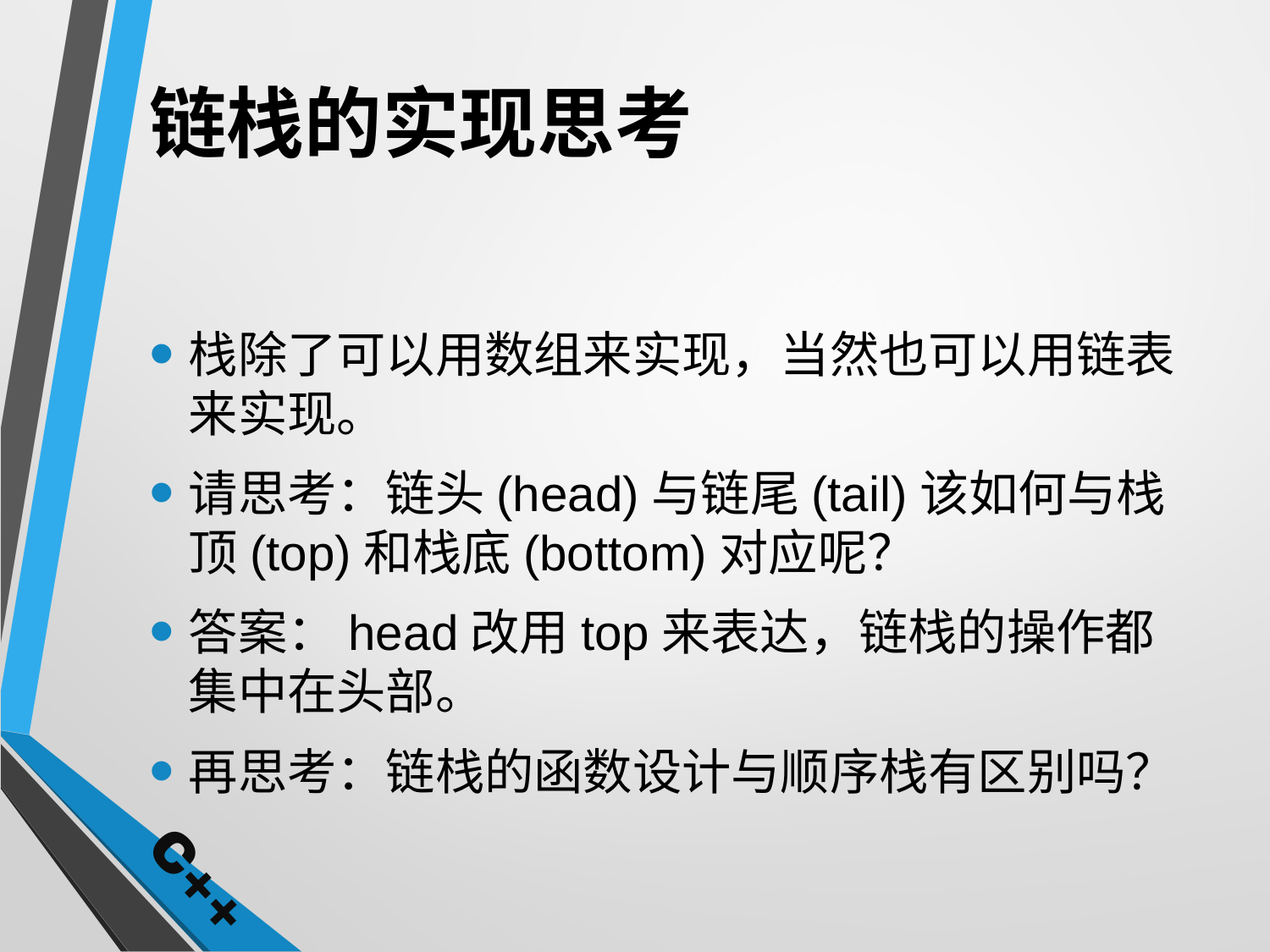

# 链栈的实现思考
栈除了可以用数组来实现，当然也可以用链表来实现。
请思考：链头(head)与链尾(tail)该如何与栈顶(top)和栈底(bottom)对应呢？
答案：head改用top来表达，链栈的操作都集中在头部。
再思考：链栈的函数设计与顺序栈有区别吗？